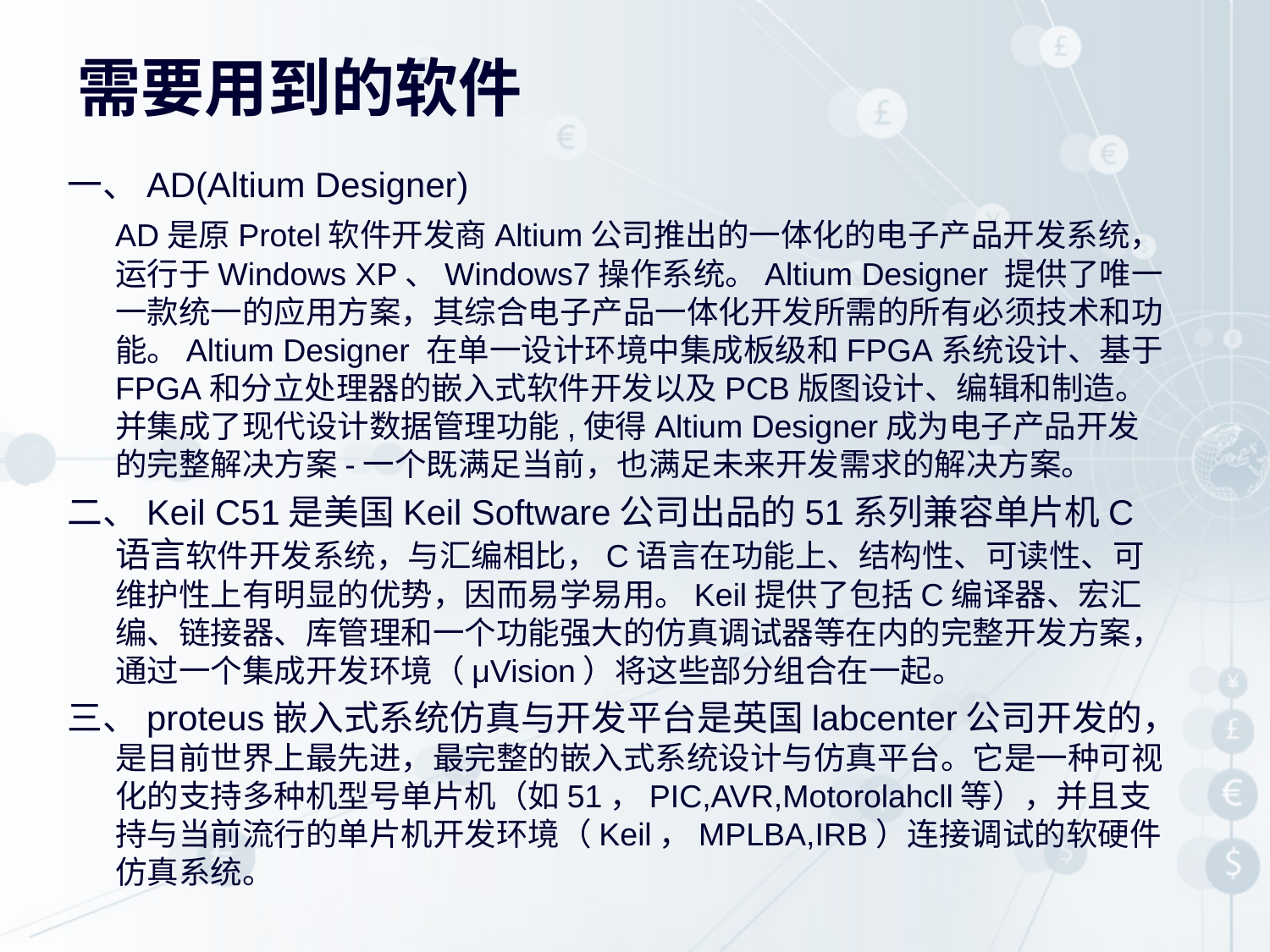

# 需要用到的软件
一、AD(Altium Designer)
     AD是原Protel软件开发商Altium公司推出的一体化的电子产品开发系统，运行于Windows XP、Windows7操作系统。Altium Designer 提供了唯一一款统一的应用方案，其综合电子产品一体化开发所需的所有必须技术和功能。Altium Designer 在单一设计环境中集成板级和FPGA系统设计、基于FPGA和分立处理器的嵌入式软件开发以及PCB版图设计、编辑和制造。并集成了现代设计数据管理功能,使得Altium Designer成为电子产品开发的完整解决方案-一个既满足当前，也满足未来开发需求的解决方案。
二、Keil C51是美国Keil Software公司出品的51系列兼容单片机C语言软件开发系统，与汇编相比，C语言在功能上、结构性、可读性、可维护性上有明显的优势，因而易学易用。Keil提供了包括C编译器、宏汇编、链接器、库管理和一个功能强大的仿真调试器等在内的完整开发方案，通过一个集成开发环境（μVision）将这些部分组合在一起。
三、proteus嵌入式系统仿真与开发平台是英国labcenter公司开发的，是目前世界上最先进，最完整的嵌入式系统设计与仿真平台。它是一种可视化的支持多种机型号单片机（如51，PIC,AVR,Motorolahcll等），并且支持与当前流行的单片机开发环境（Keil，MPLBA,IRB）连接调试的软硬件仿真系统。